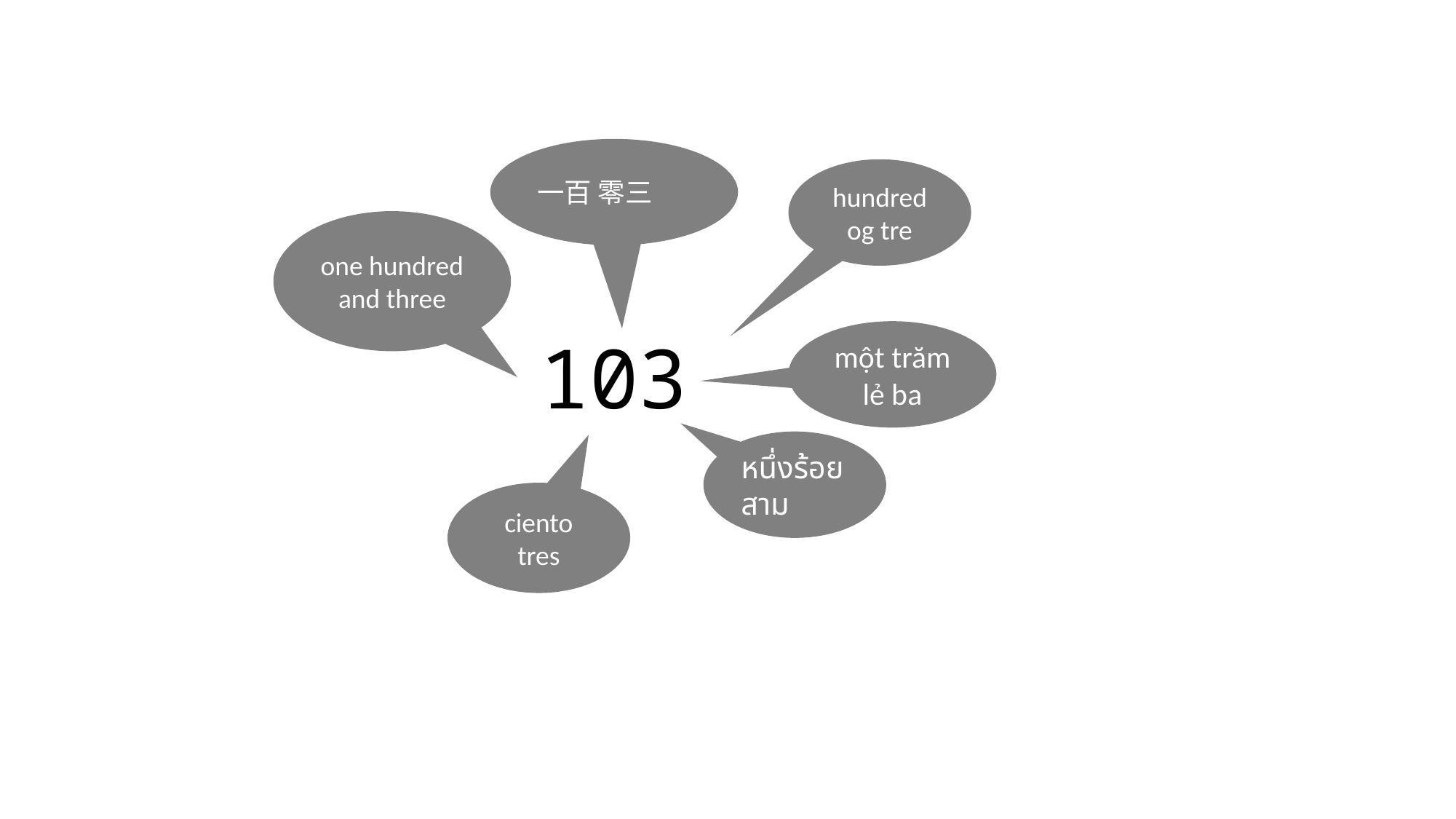

一百 零三
hundred og tre
one hundred and three
103
một trăm lẻ ba
หนึ่งร้อยสาม
ciento tres